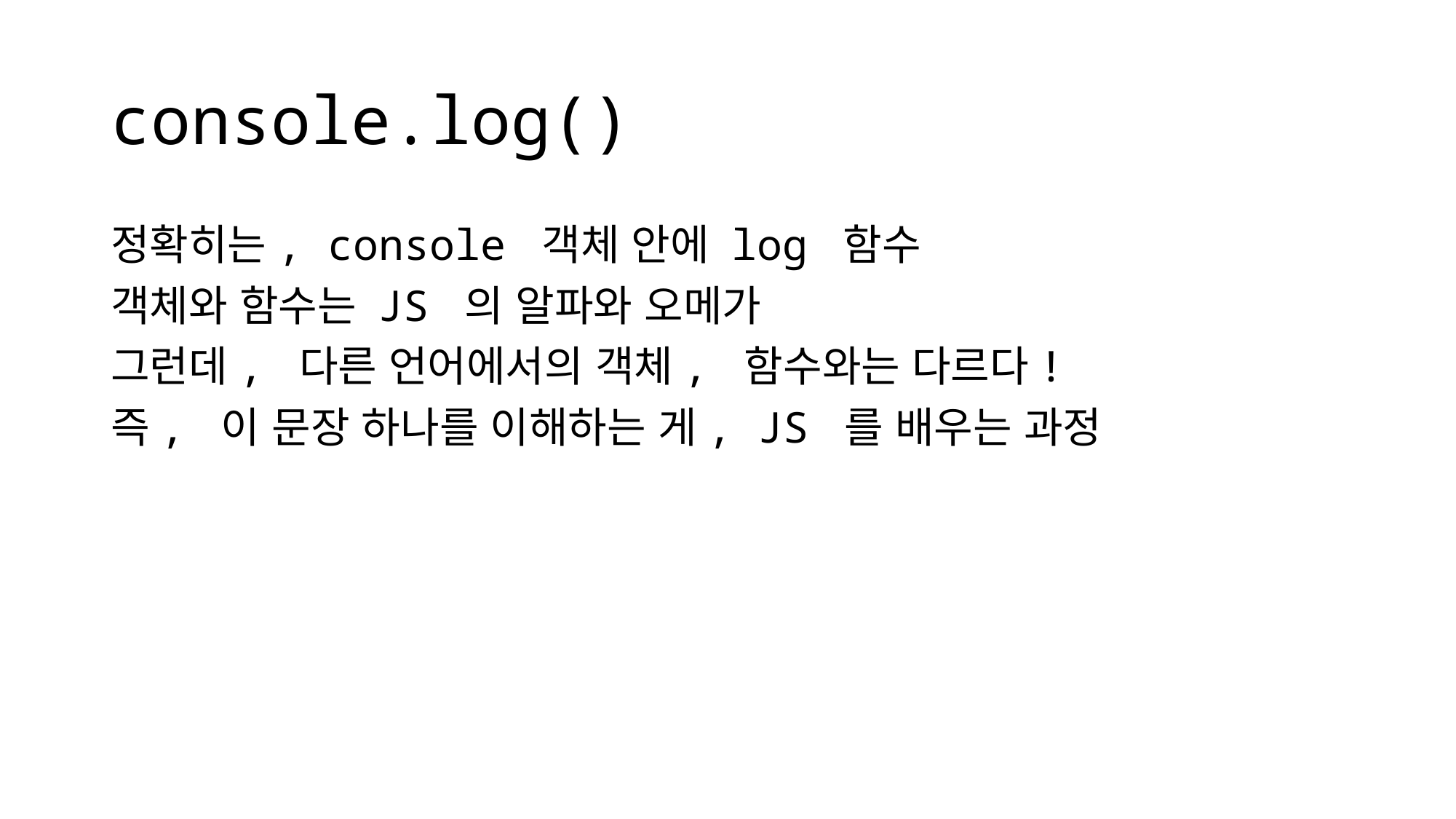

# console.log()
정확히는, console 객체 안에 log 함수
객체와 함수는 JS 의 알파와 오메가
그런데, 다른 언어에서의 객체, 함수와는 다르다!
즉, 이 문장 하나를 이해하는 게, JS 를 배우는 과정